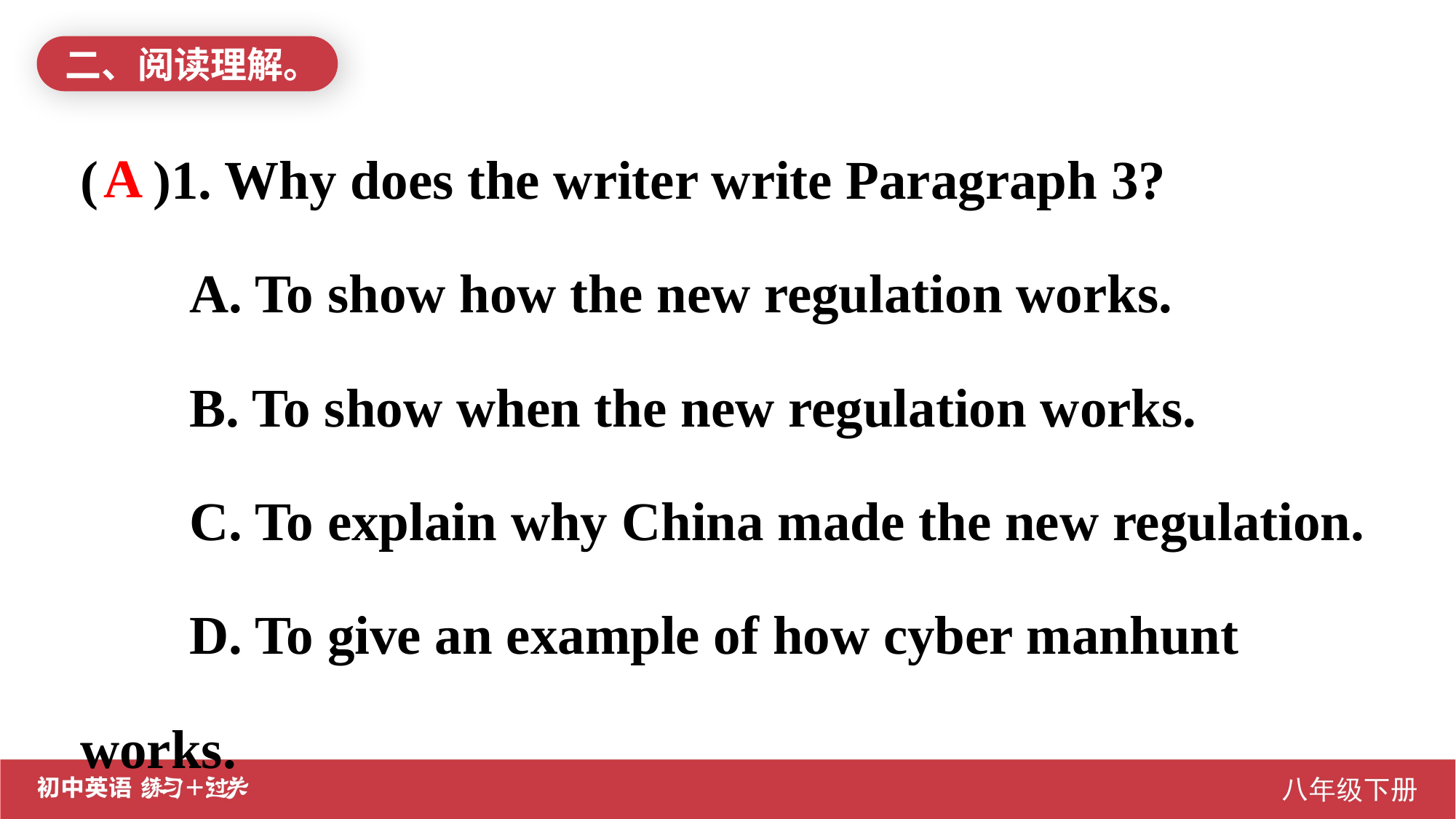

二、阅读理解。
(    )1. Why does the writer write Paragraph 3?
	A. To show how the new regulation works.
        B. To show when the new regulation works.
        C. To explain why China made the new regulation.
        D. To give an example of how cyber manhunt works.
A